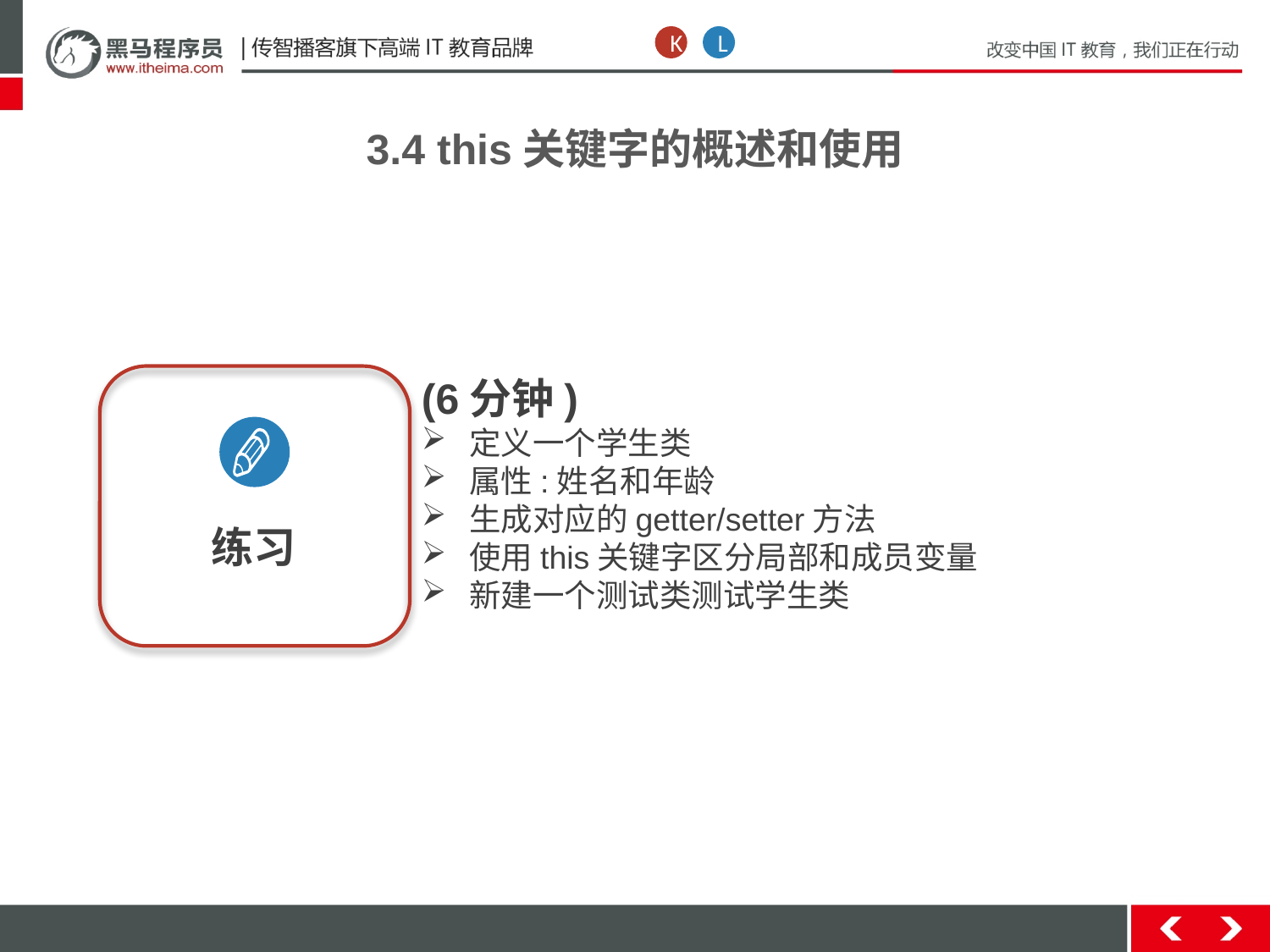

K
L
3.4 this关键字的概述和使用

练习
(6分钟)
定义一个学生类
属性:姓名和年龄
生成对应的getter/setter方法
使用this关键字区分局部和成员变量
新建一个测试类测试学生类